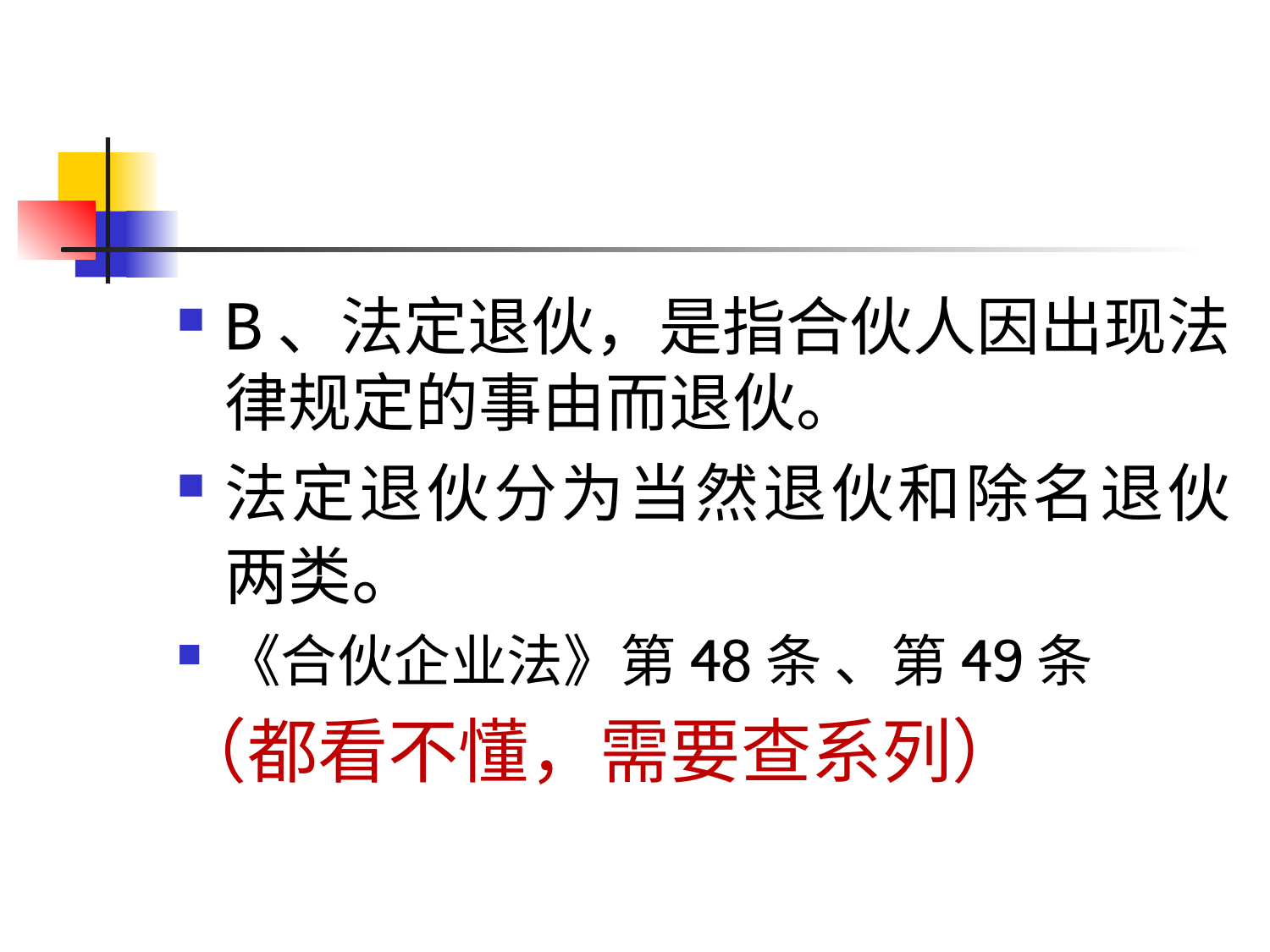

#
B、法定退伙，是指合伙人因出现法律规定的事由而退伙。
法定退伙分为当然退伙和除名退伙两类。
《合伙企业法》第48条 、第49条
（都看不懂，需要查系列）